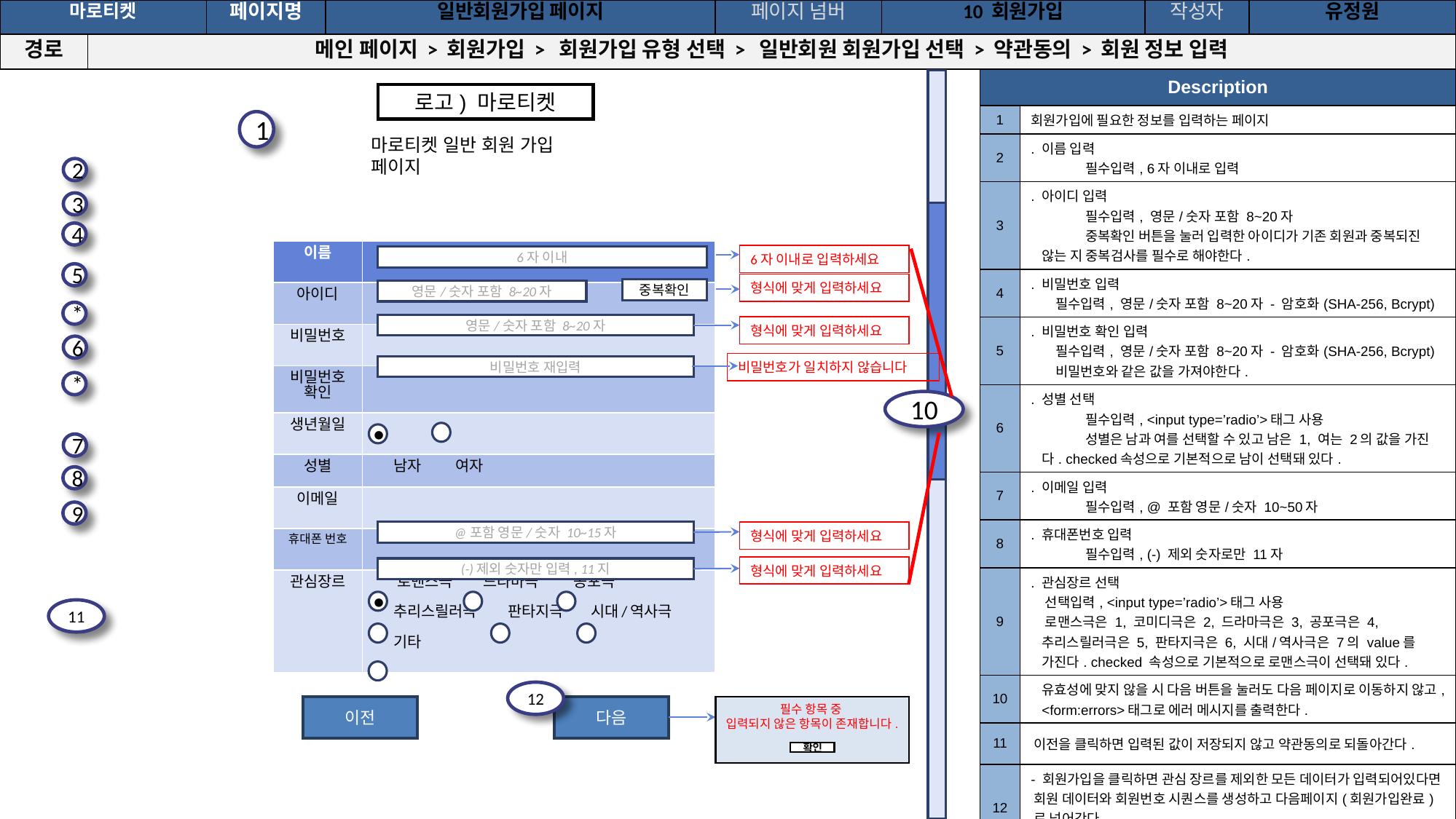

공간(오피스) 대여 시스템
| 마로티켓 |  | 페이지명 | 일반회원가입 페이지 | 페이지 넘버 | 10 회원가입 | 작성자 | 유정원 |
| --- | --- | --- | --- | --- | --- | --- | --- |
| 경로 | 메인 페이지 > 회원가입 > 회원가입 유형 선택 > 일반회원 회원가입 선택 > 약관동의 > 회원 정보 입력 |  |  |  |  |  |  |
| Description |  |
| --- | --- |
| 1 | 회원가입에 필요한 정보를 입력하는 페이지 |
| 2 | . 이름 입력 필수입력, 6자 이내로 입력 |
| 3 | . 아이디 입력 필수입력, 영문/숫자 포함 8~20자 중복확인 버튼을 눌러 입력한 아이디가 기존 회원과 중복되진 않는 지 중복검사를 필수로 해야한다. |
| 4 | . 비밀번호 입력 필수입력, 영문/숫자 포함 8~20자 - 암호화(SHA-256, Bcrypt) |
| 5 | . 비밀번호 확인 입력 필수입력, 영문/숫자 포함 8~20자 - 암호화(SHA-256, Bcrypt) 비밀번호와 같은 값을 가져야한다. |
| 6 | . 성별 선택 필수입력, <input type=’radio’>태그 사용 성별은 남과 여를 선택할 수 있고 남은 1, 여는 2의 값을 가진다. checked속성으로 기본적으로 남이 선택돼 있다. |
| 7 | . 이메일 입력 필수입력, @ 포함 영문/숫자 10~50자 |
| 8 | . 휴대폰번호 입력 필수입력, (-) 제외 숫자로만 11자 |
| 9 | . 관심장르 선택 선택입력, <input type=’radio’>태그 사용 로맨스극은 1, 코미디극은 2, 드라마극은 3, 공포극은 4, 추리스릴러극은 5, 판타지극은 6, 시대/역사극은 7의 value를 가진다. checked 속성으로 기본적으로 로맨스극이 선택돼 있다. |
| 10 | 유효성에 맞지 않을 시 다음 버튼을 눌러도 다음 페이지로 이동하지 않고, <form:errors>태그로 에러 메시지를 출력한다. |
| 11 | 이전을 클릭하면 입력된 값이 저장되지 않고 약관동의로 되돌아간다. |
| 12 | - 회원가입을 클릭하면 관심 장르를 제외한 모든 데이터가 입력되어있다면 회원 데이터와 회원번호 시퀀스를 생성하고 다음페이지(회원가입완료)로 넘어간다. - 필수 정보가 입력되어 있지 않다면 다음 알림창이 뜬다. |
| \* | 다음 ppt장에서 설명 |

로고) 마로티켓
1
마로티켓 일반 회원 가입 페이지
2
3

4
| 이름 |  |
| --- | --- |
| 아이디 |  |
| 비밀번호 |  |
| 비밀번호 확인 |  |
| 생년월일 |  |
| 성별 | 남자 여자 |
| 이메일 |  |
| 휴대폰 번호 |  |
| 관심장르 | 로맨스극 드라마극 공포극 추리스릴러극 판타지극 시대/역사극 기타 |
6자 이내로 입력하세요
6자 이내
5
형식에 맞게 입력하세요
중복확인
영문/숫자 포함 8~20자
*
영문/숫자 포함 8~20자
형식에 맞게 입력하세요
6
비밀번호가 일치하지 않습니다
비밀번호 재입력
*
10

●
7
8
9
@포함 영문/숫자 10~15자
형식에 맞게 입력하세요
형식에 맞게 입력하세요
(-)제외 숫자만 입력, 11지
●

11

12
이전
다음
필수 항목 중
입력되지 않은 항목이 존재합니다.
확인